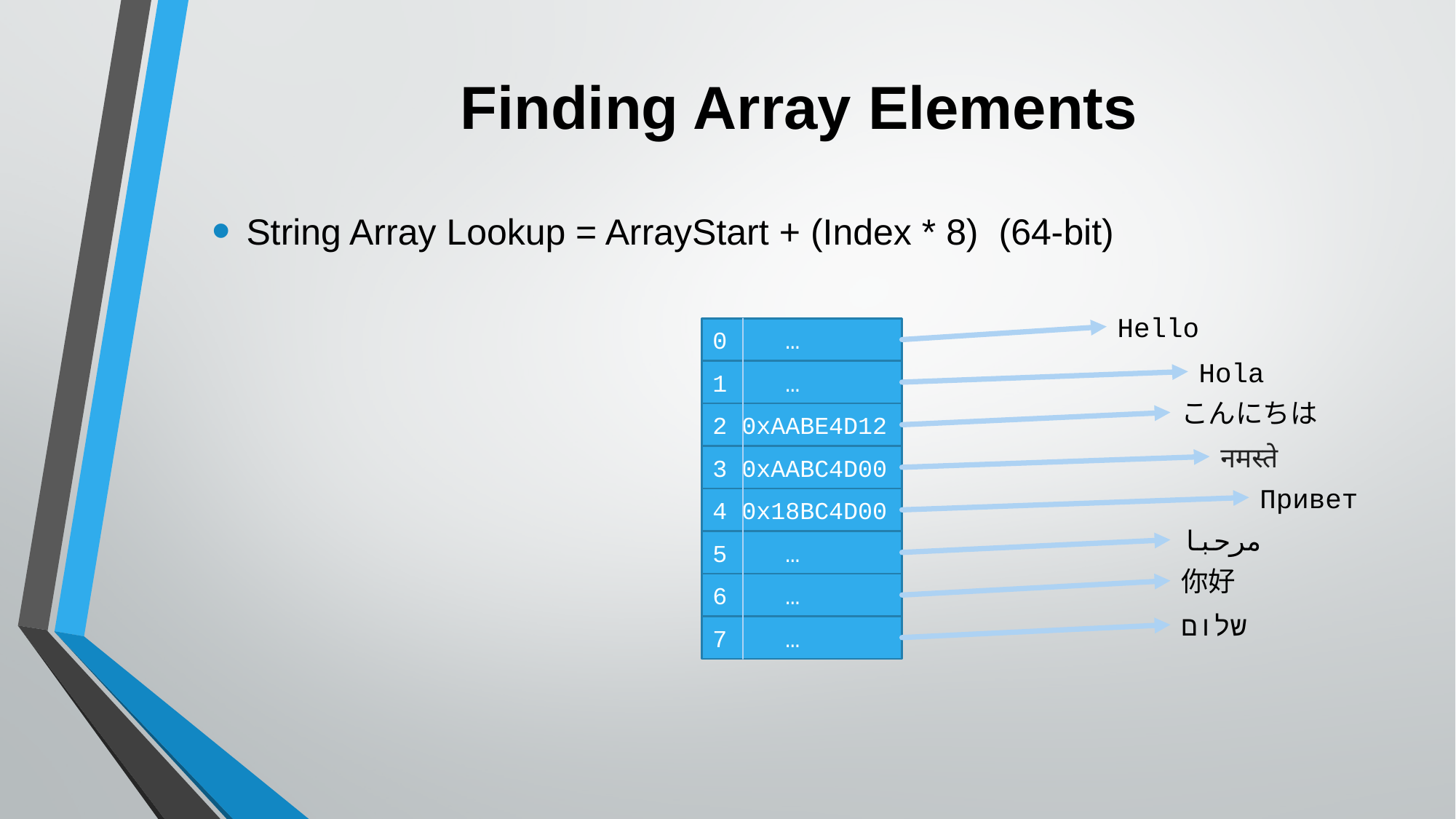

# Finding Array Elements
String Array Lookup = ArrayStart + (Index * 8)  (64-bit)
Hello
0    …
Hola
1    …
こんにちは
2 0xAABE4D12
नमस्ते
3 0xAABC4D00
Привет
4 0x18BC4D00
مرحبا
5    …
你好
6    …
שלום
7    …